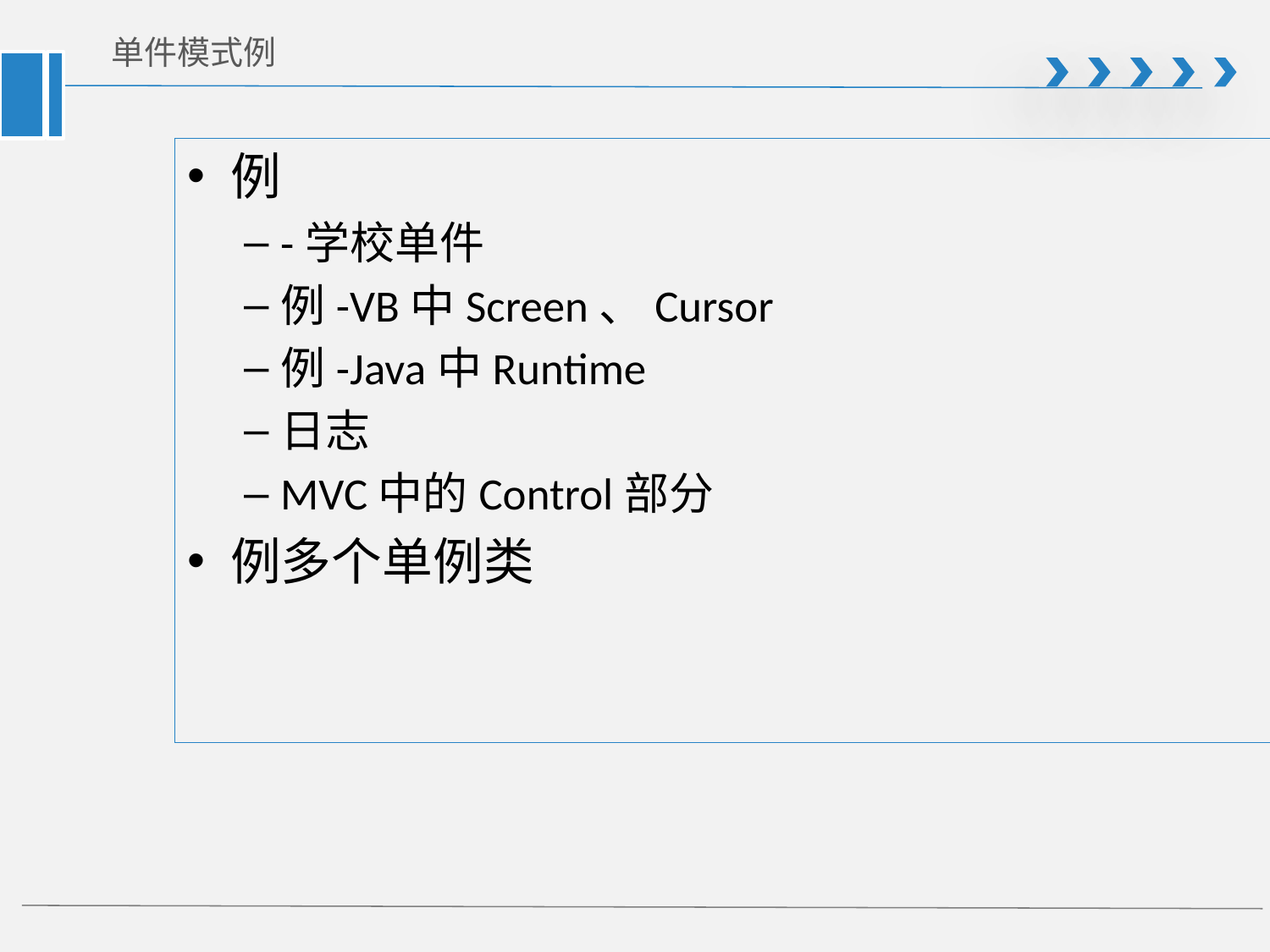

# 单件模式例
例
-学校单件
例-VB中Screen、Cursor
例-Java中Runtime
日志
MVC中的Control部分
例多个单例类